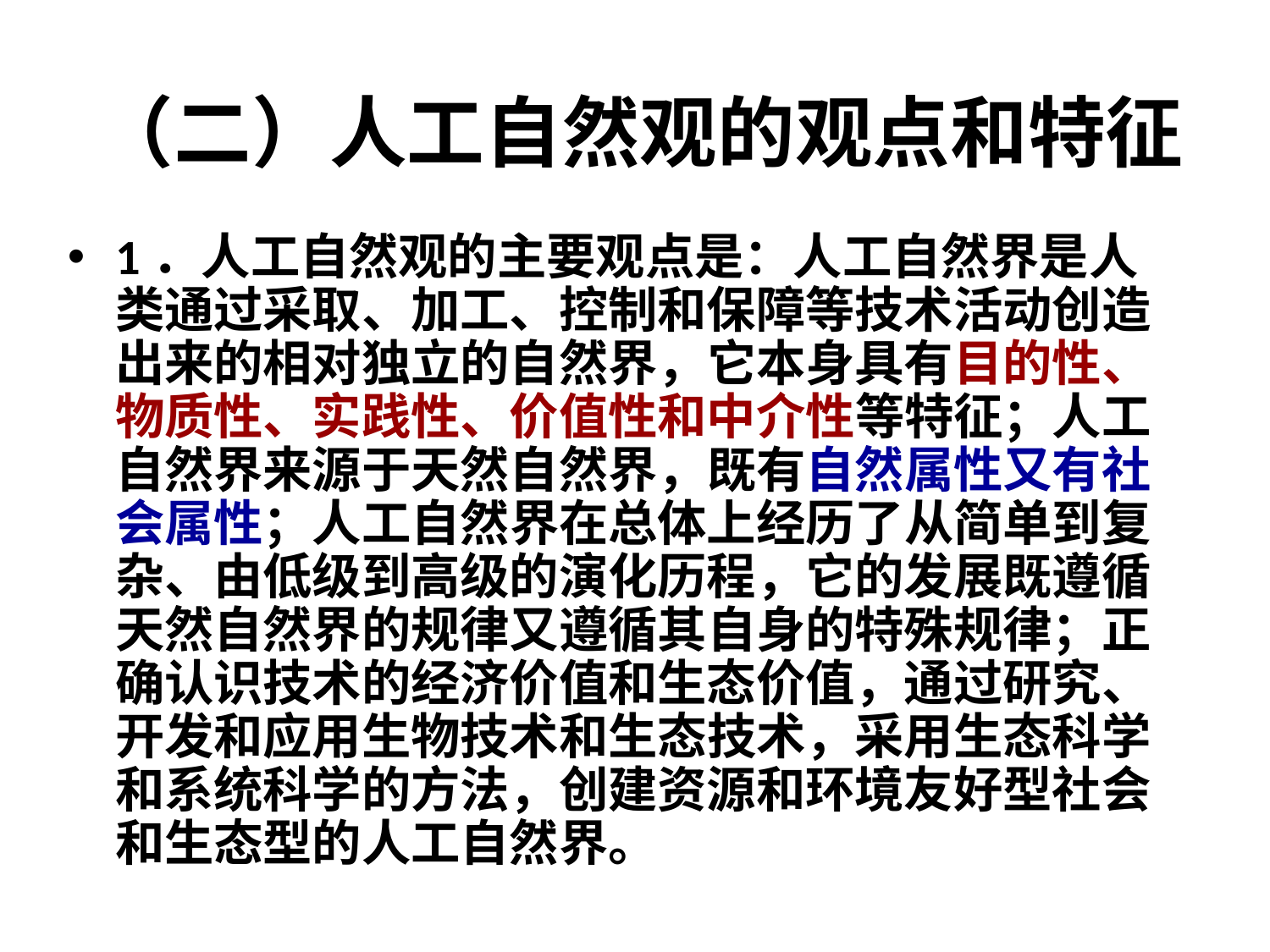

（二）人工自然观的观点和特征
1．人工自然观的主要观点是：人工自然界是人类通过采取、加工、控制和保障等技术活动创造出来的相对独立的自然界，它本身具有目的性、物质性、实践性、价值性和中介性等特征；人工自然界来源于天然自然界，既有自然属性又有社会属性；人工自然界在总体上经历了从简单到复杂、由低级到高级的演化历程，它的发展既遵循天然自然界的规律又遵循其自身的特殊规律；正确认识技术的经济价值和生态价值，通过研究、开发和应用生物技术和生态技术，采用生态科学和系统科学的方法，创建资源和环境友好型社会和生态型的人工自然界。